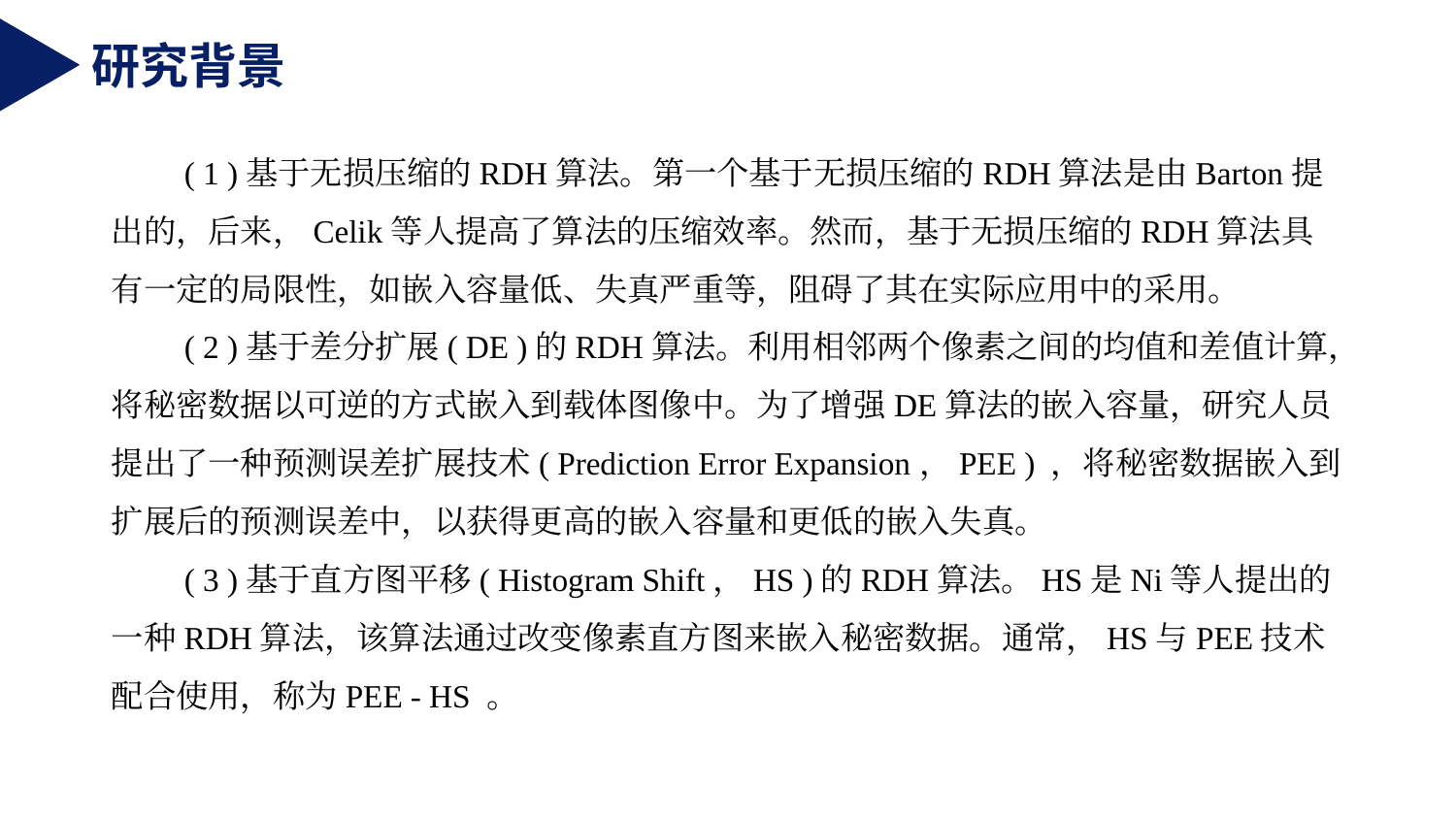

研究背景
( 1 )基于无损压缩的RDH算法。第一个基于无损压缩的RDH算法是由Barton提出的，后来，Celik等人提高了算法的压缩效率。然而，基于无损压缩的RDH算法具有一定的局限性，如嵌入容量低、失真严重等，阻碍了其在实际应用中的采用。
( 2 )基于差分扩展( DE )的RDH算法。利用相邻两个像素之间的均值和差值计算，将秘密数据以可逆的方式嵌入到载体图像中。为了增强DE算法的嵌入容量，研究人员提出了一种预测误差扩展技术( Prediction Error Expansion，PEE ) ，将秘密数据嵌入到扩展后的预测误差中，以获得更高的嵌入容量和更低的嵌入失真。
( 3 )基于直方图平移( Histogram Shift，HS )的RDH算法。HS是Ni等人提出的一种RDH算法，该算法通过改变像素直方图来嵌入秘密数据。通常，HS与PEE技术配合使用，称为PEE - HS 。